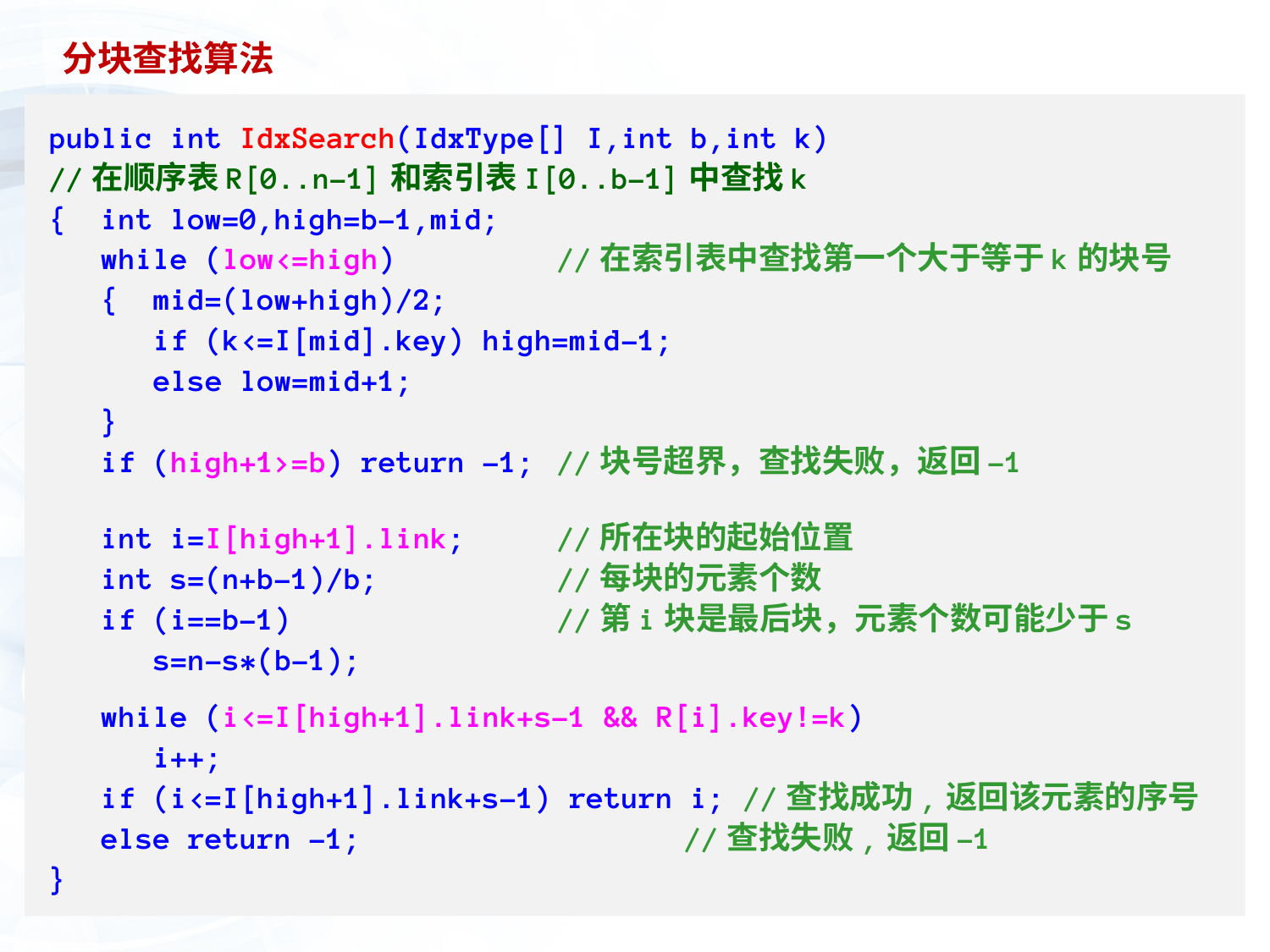

分块查找算法
public int IdxSearch(IdxType[] I,int b,int k)
//在顺序表R[0..n-1]和索引表I[0..b-1]中查找k
{  int low=0,high=b-1,mid;
   while (low<=high)		//在索引表中查找第一个大于等于k的块号
   {  mid=(low+high)/2;
      if (k<=I[mid].key) high=mid-1;
      else low=mid+1;
   }
   if (high+1>=b) return -1;	//块号超界，查找失败，返回-1
   int i=I[high+1].link;	//所在块的起始位置
   int s=(n+b-1)/b;		//每块的元素个数
   if (i==b-1)			//第i块是最后块，元素个数可能少于s
      s=n-s*(b-1);
   while (i<=I[high+1].link+s-1 && R[i].key!=k)
      i++;
   if (i<=I[high+1].link+s-1) return i; //查找成功,返回该元素的序号
   else return -1;			//查找失败,返回-1
}